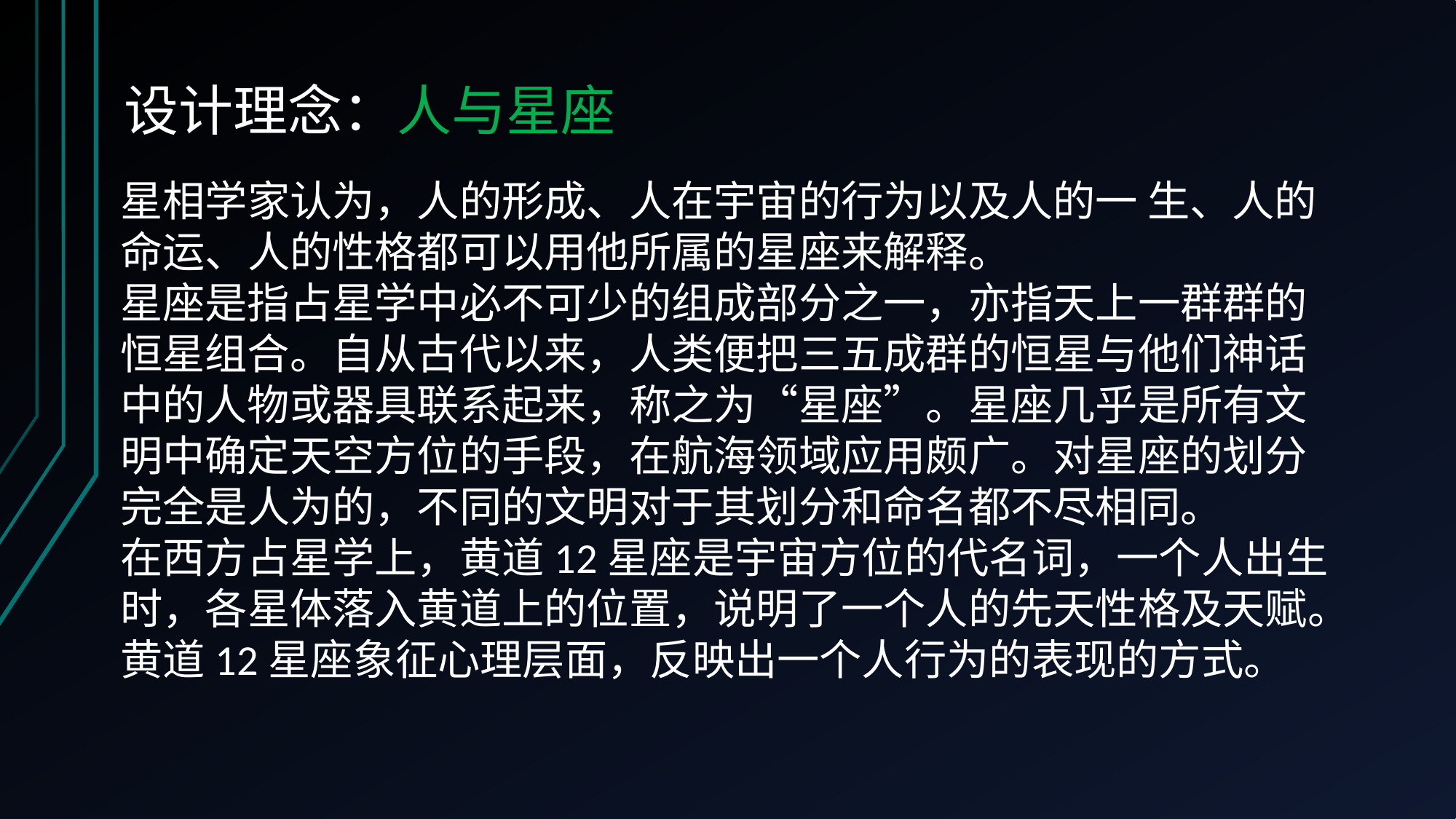

# 设计理念：人与星座
星相学家认为，人的形成、人在宇宙的行为以及人的一 生、人的命运、人的性格都可以用他所属的星座来解释。
星座是指占星学中必不可少的组成部分之一，亦指天上一群群的恒星组合。自从古代以来，人类便把三五成群的恒星与他们神话中的人物或器具联系起来，称之为“星座”。星座几乎是所有文明中确定天空方位的手段，在航海领域应用颇广。对星座的划分完全是人为的，不同的文明对于其划分和命名都不尽相同。
在西方占星学上，黄道12星座是宇宙方位的代名词，一个人出生时，各星体落入黄道上的位置，说明了一个人的先天性格及天赋。黄道12星座象征心理层面，反映出一个人行为的表现的方式。